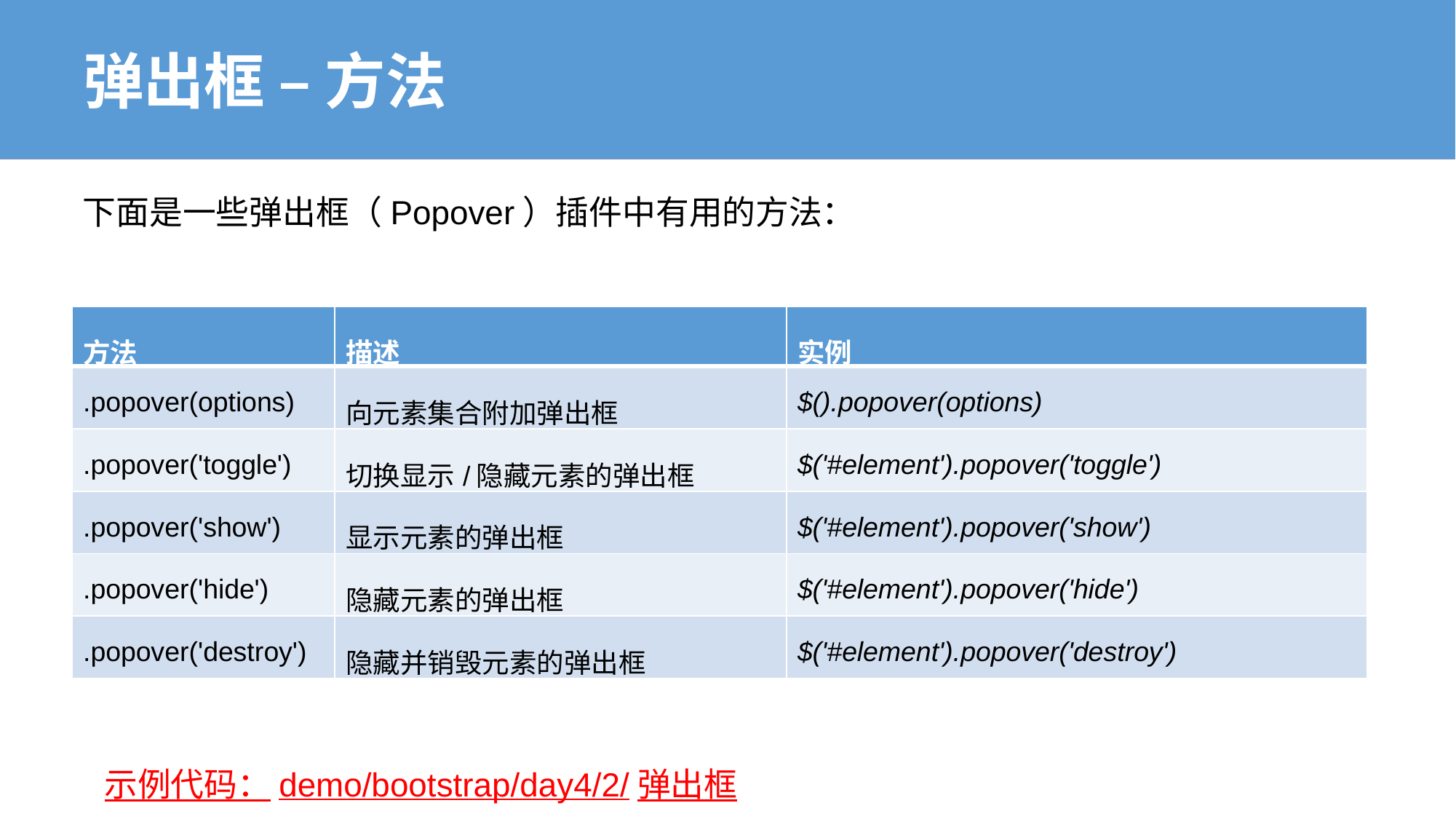

# 弹出框 – 方法
下面是一些弹出框（Popover）插件中有用的方法：
| 方法 | 描述 | 实例 |
| --- | --- | --- |
| .popover(options) | 向元素集合附加弹出框 | $().popover(options) |
| .popover('toggle') | 切换显示/隐藏元素的弹出框 | $('#element').popover('toggle') |
| .popover('show') | 显示元素的弹出框 | $('#element').popover('show') |
| .popover('hide') | 隐藏元素的弹出框 | $('#element').popover('hide') |
| .popover('destroy') | 隐藏并销毁元素的弹出框 | $('#element').popover('destroy') |
示例代码：demo/bootstrap/day4/2/弹出框